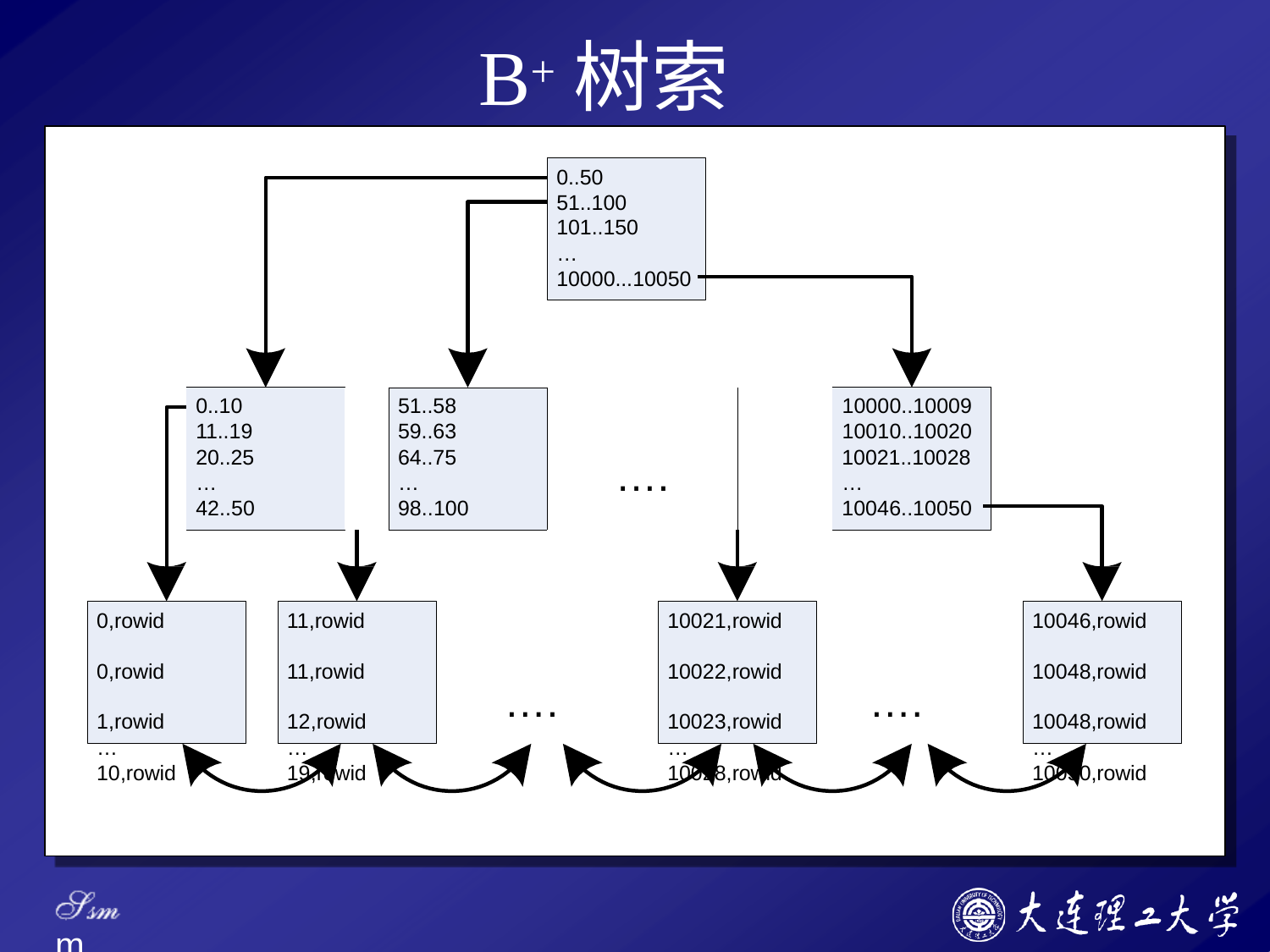

# B+树索引

0..50
51..100
101..150
…  10000...10050

| 0..10 |  |  | 51..58 |  |  | 10000..10009 |
| --- | --- | --- | --- | --- | --- | --- |
| 11..19 |  |  | 59..63 |  |  | 10010..10020 |
| 20..25 … 42..50 |  |  | 64..75 … 98..100 | …. |  | 10021..10028 … 10046..10050 |

0,rowid  0,rowid  1,rowid
…  10,rowid
11,rowid  11,rowid  12,rowid
…  19,rowid
10021,rowid  10022,rowid  10023,rowid
…  10028,rowid
10046,rowid  10048,rowid  10048,rowid
…  10050,rowid
….
….

Ssm